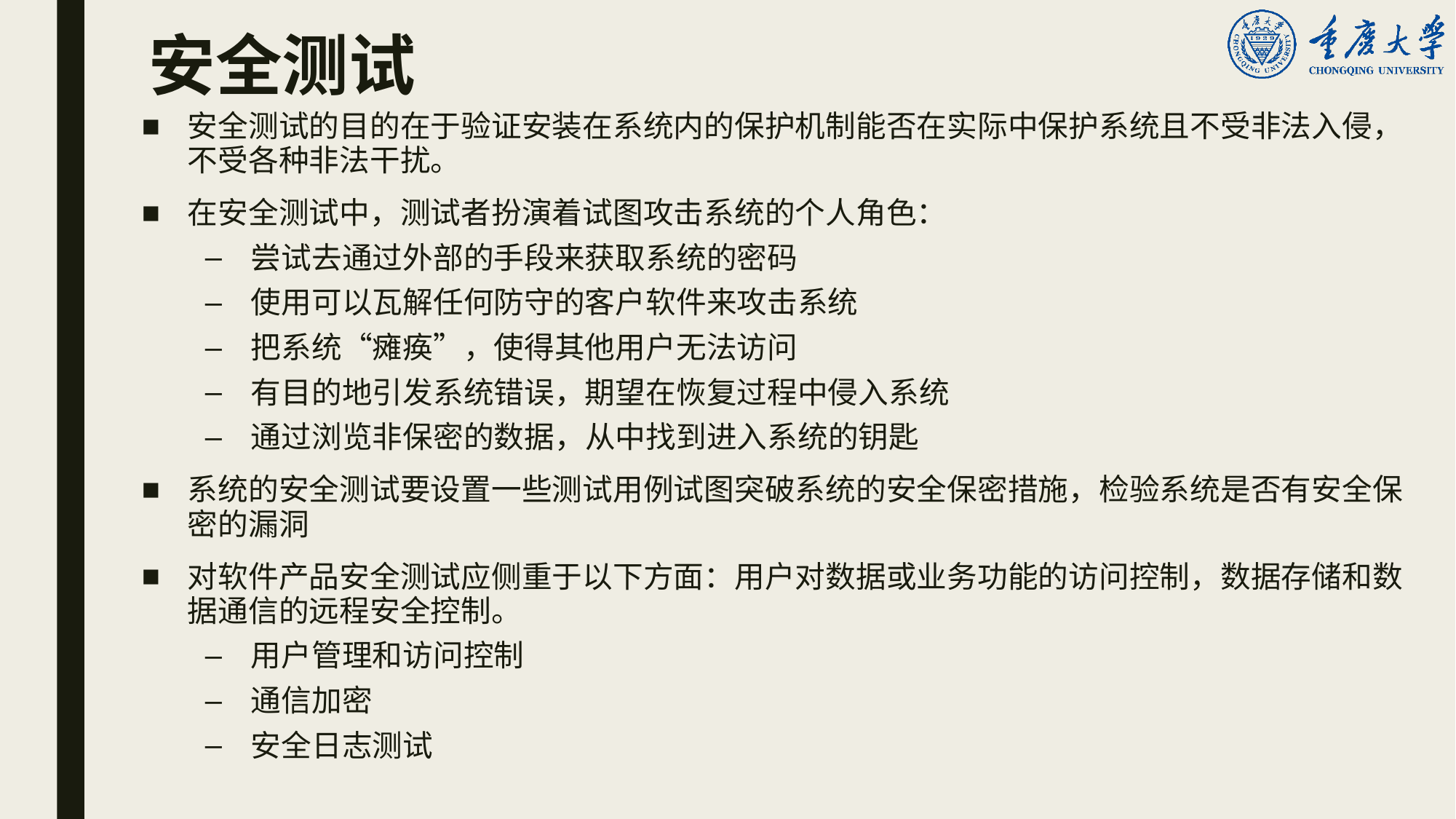

# 安全测试
安全测试的目的在于验证安装在系统内的保护机制能否在实际中保护系统且不受非法入侵，不受各种非法干扰。
在安全测试中，测试者扮演着试图攻击系统的个人角色：
尝试去通过外部的手段来获取系统的密码
使用可以瓦解任何防守的客户软件来攻击系统
把系统“瘫痪”，使得其他用户无法访问
有目的地引发系统错误，期望在恢复过程中侵入系统
通过浏览非保密的数据，从中找到进入系统的钥匙
系统的安全测试要设置一些测试用例试图突破系统的安全保密措施，检验系统是否有安全保密的漏洞
对软件产品安全测试应侧重于以下方面：用户对数据或业务功能的访问控制，数据存储和数据通信的远程安全控制。
用户管理和访问控制
通信加密
安全日志测试